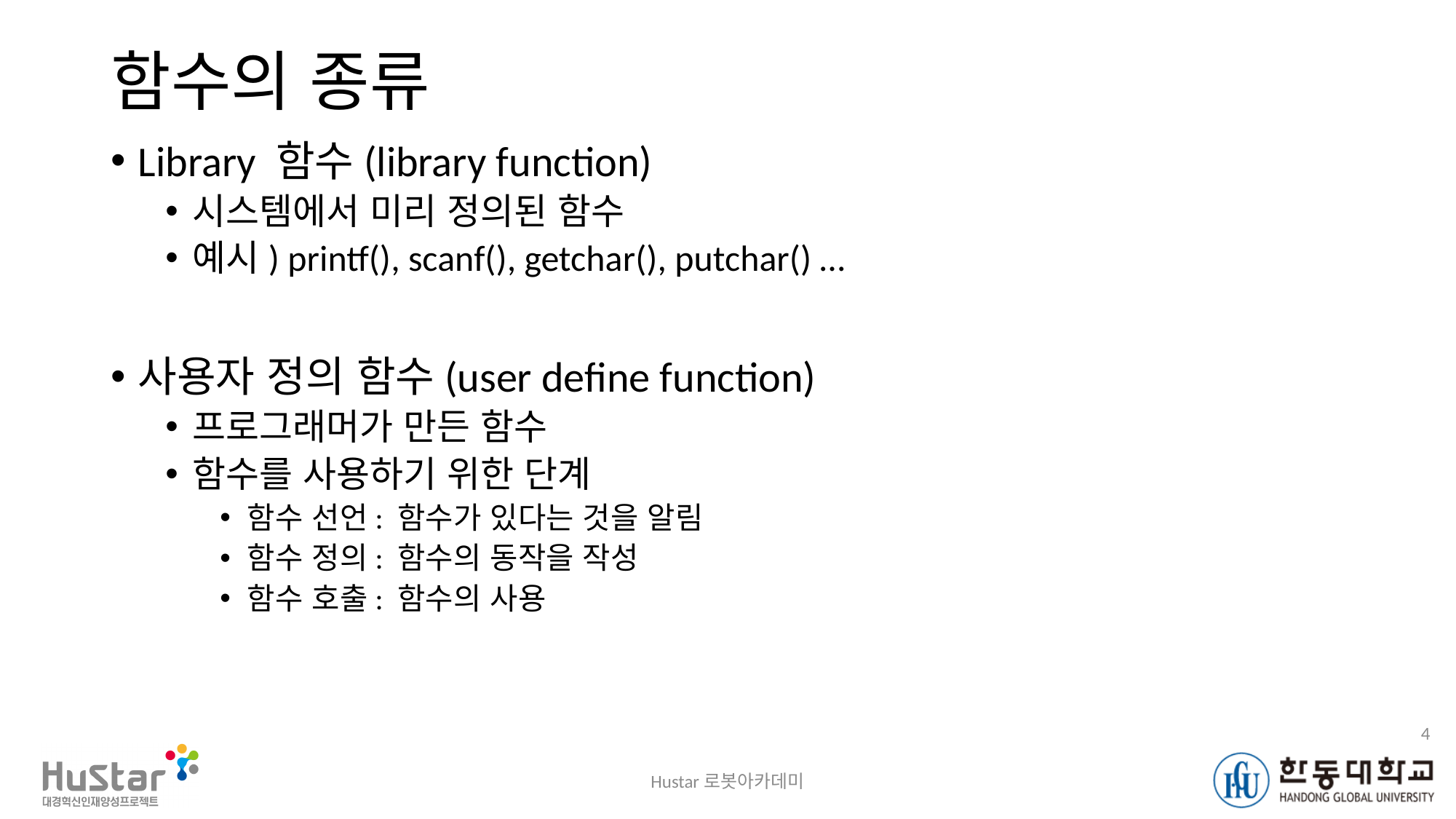

# 함수의 종류
Library 함수(library function)
시스템에서 미리 정의된 함수
예시) printf(), scanf(), getchar(), putchar() …

사용자 정의 함수(user define function)
프로그래머가 만든 함수
함수를 사용하기 위한 단계
함수 선언: 함수가 있다는 것을 알림
함수 정의: 함수의 동작을 작성
함수 호출: 함수의 사용
4
Hustar로봇아카데미